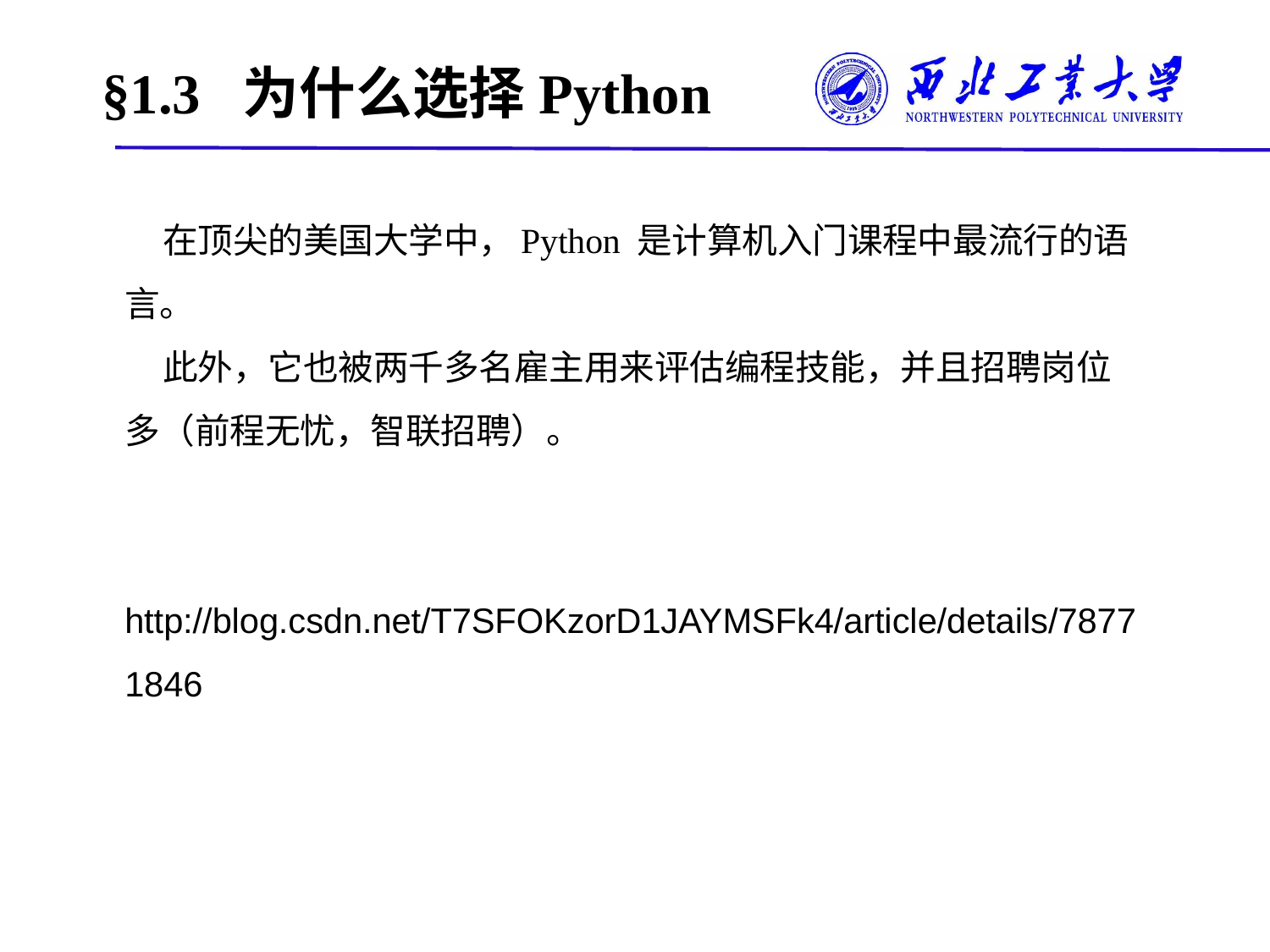

# §1.3  为什么选择Python
    在顶尖的美国大学中，Python 是计算机入门课程中最流行的语言。
    此外，它也被两千多名雇主用来评估编程技能，并且招聘岗位多（前程无忧，智联招聘）。

     http://blog.csdn.net/T7SFOKzorD1JAYMSFk4/article/details/78771846